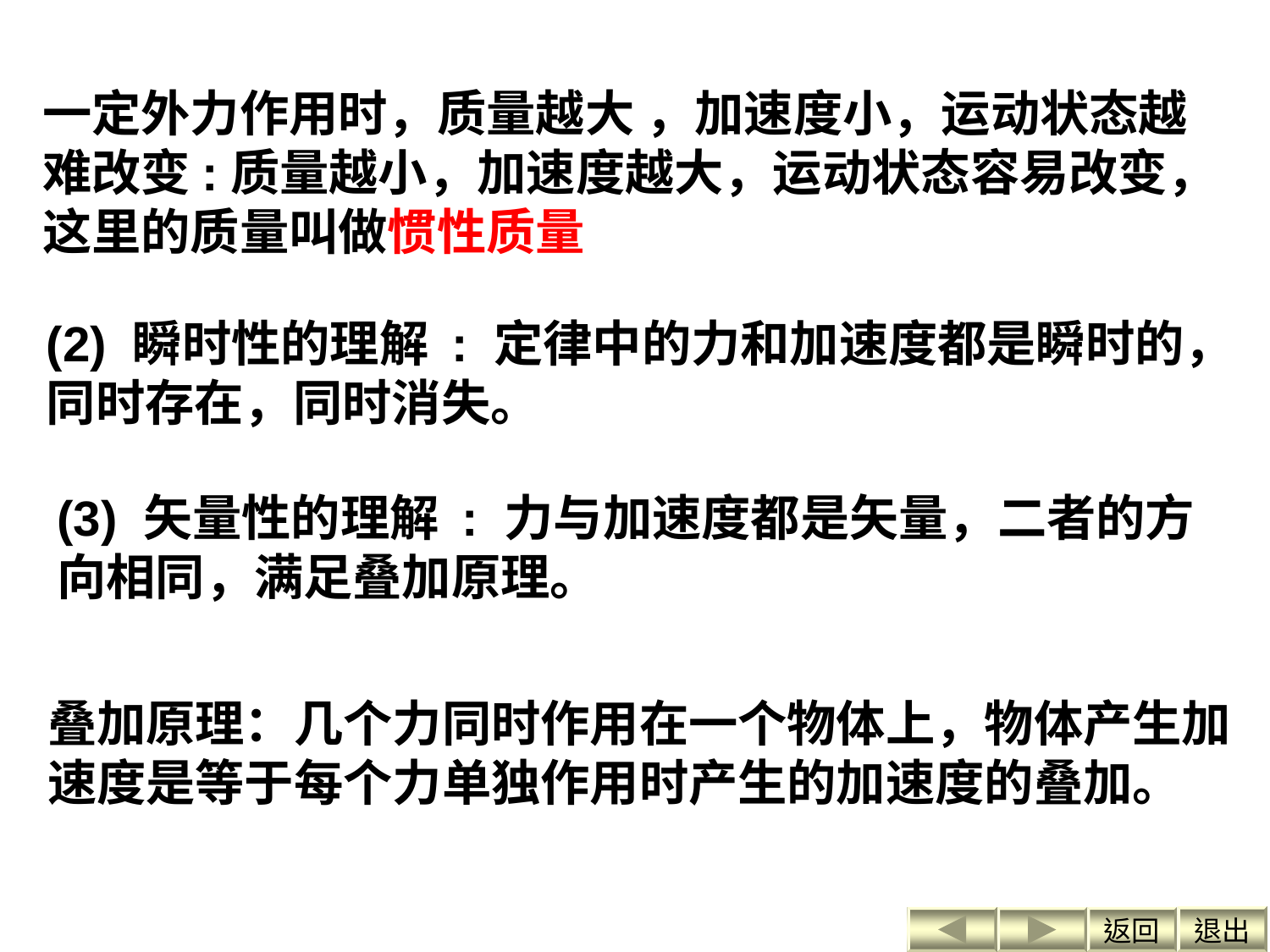

一定外力作用时，质量越大 ，加速度小，运动状态越难改变:质量越小，加速度越大，运动状态容易改变，这里的质量叫做惯性质量
(2) 瞬时性的理解 : 定律中的力和加速度都是瞬时的，同时存在，同时消失。

(3) 矢量性的理解 : 力与加速度都是矢量，二者的方向相同，满足叠加原理。
叠加原理：几个力同时作用在一个物体上，物体产生加速度是等于每个力单独作用时产生的加速度的叠加。